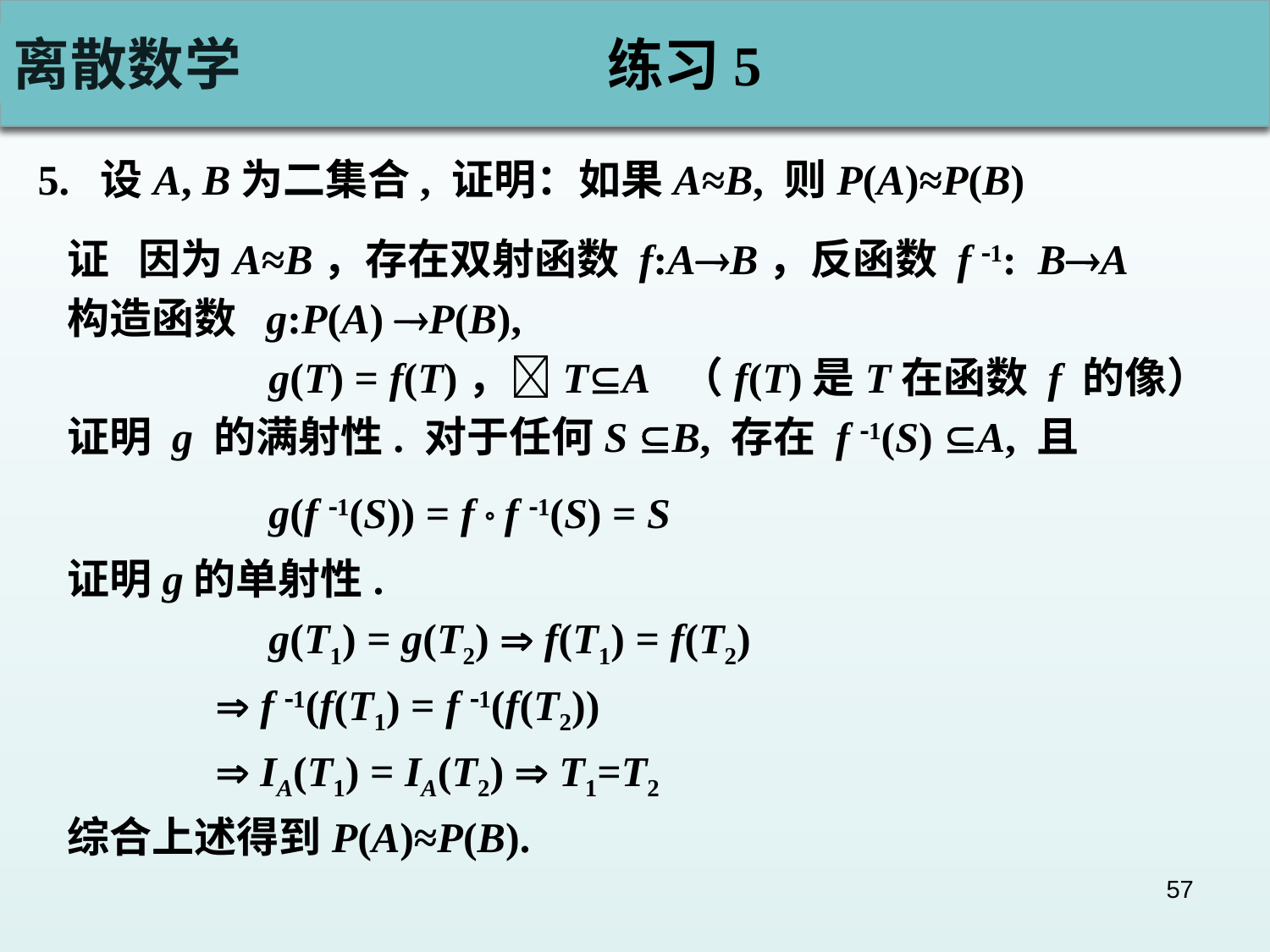

# 练习5
5.  设A, B为二集合, 证明：如果A≈B, 则P(A)≈P(B)
证   因为A≈B，存在双射函数 f:A→B，反函数 f −1:  B→A
构造函数  g:P(A) →P(B),
                   g(T) = f(T)，∀T⊆A  （f(T)是T在函数 f 的像）
证明 g 的满射性. 对于任何S ⊆B, 存在 f −1(S) ⊆A, 且
                   g(f −1(S)) = f ° f −1(S) = S
证明g的单射性.
                   g(T1) = g(T2) ⇒ f(T1) = f(T2)
              ⇒ f −1(f(T1) = f −1(f(T2))
              ⇒ IA(T1) = IA(T2) ⇒ T1=T2
综合上述得到P(A)≈P(B).
57